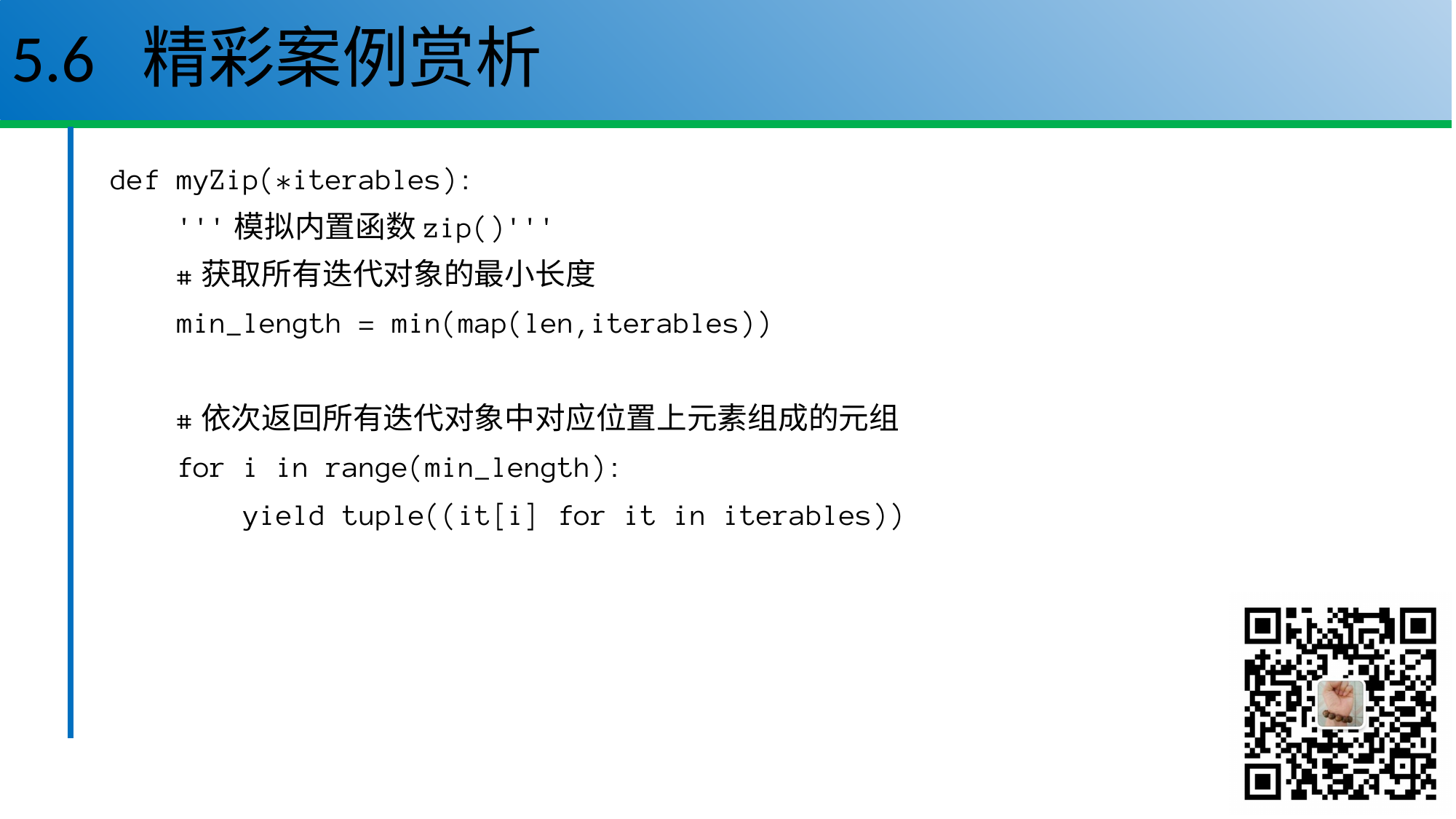

# 5.6  精彩案例赏析
def myZip(*iterables):
    '''模拟内置函数zip()'''
    #获取所有迭代对象的最小长度
    min_length = min(map(len,iterables))

    #依次返回所有迭代对象中对应位置上元素组成的元组
    for i in range(min_length):
        yield tuple((it[i] for it in iterables))
119